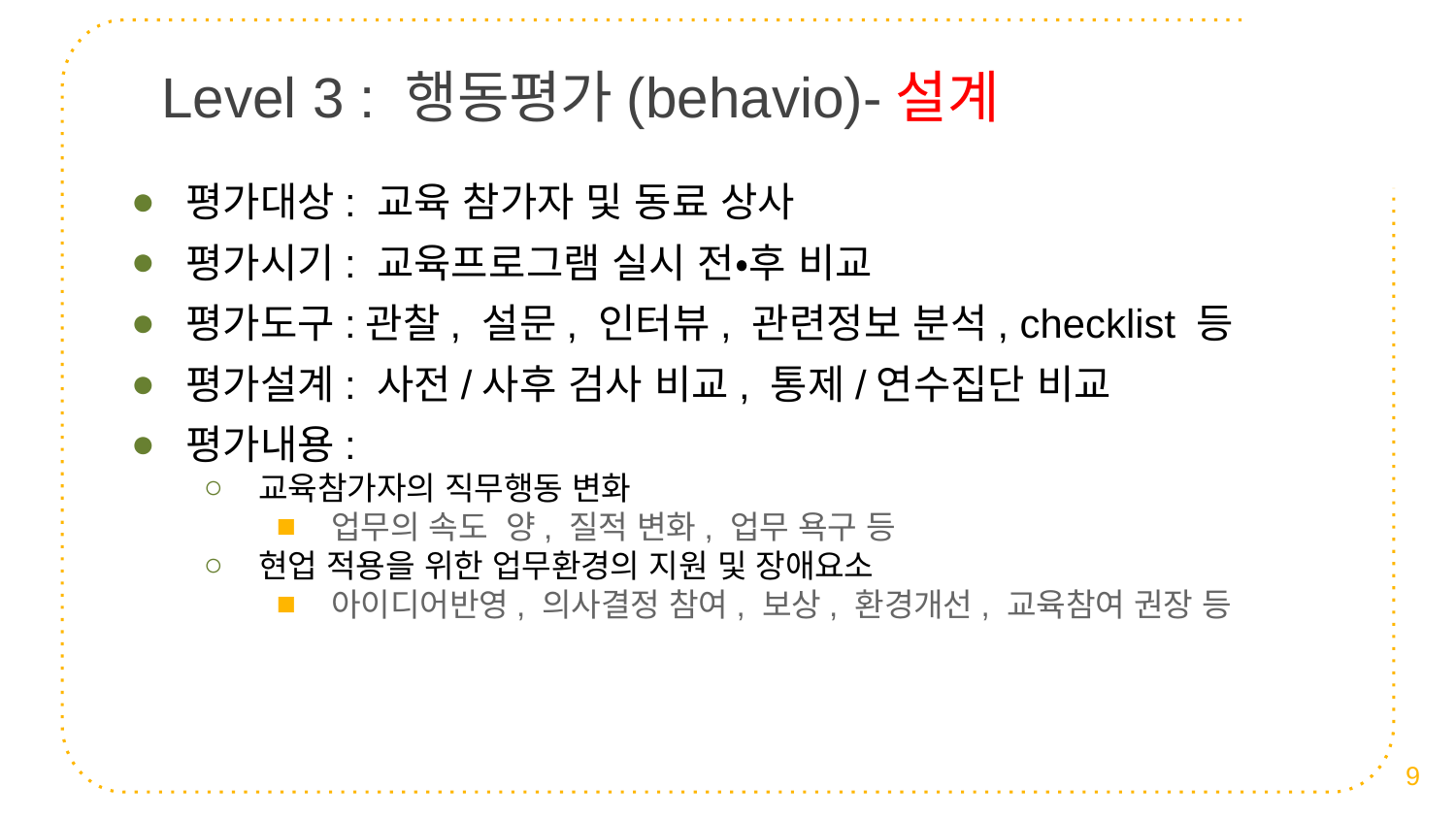

# Level 3 : 행동평가(behavio)-설계
평가대상: 교육 참가자 및 동료 상사
평가시기: 교육프로그램 실시 전•후 비교
평가도구:관찰, 설문, 인터뷰, 관련정보 분석, checklist 등
평가설계: 사전/사후 검사 비교, 통제/연수집단 비교
평가내용:
교육참가자의 직무행동 변화
업무의 속도  양, 질적 변화, 업무 욕구 등
현업 적용을 위한 업무환경의 지원 및 장애요소
아이디어반영, 의사결정 참여, 보상, 환경개선, 교육참여 권장 등
9